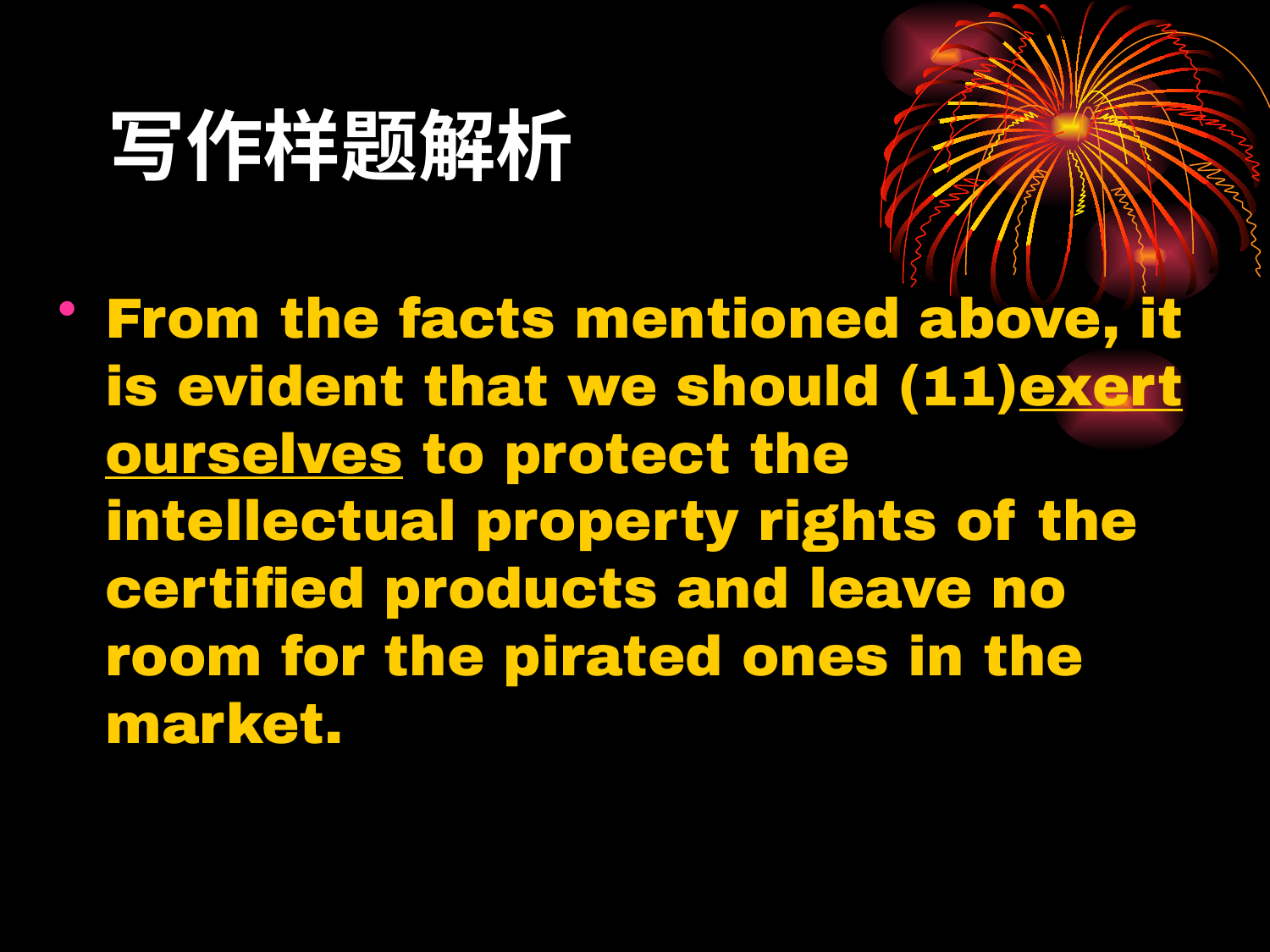

# 写作样题解析
From the facts mentioned above, it is evident that we should (11)exert ourselves to protect the intellectual property rights of the certified products and leave no room for the pirated ones in the market.